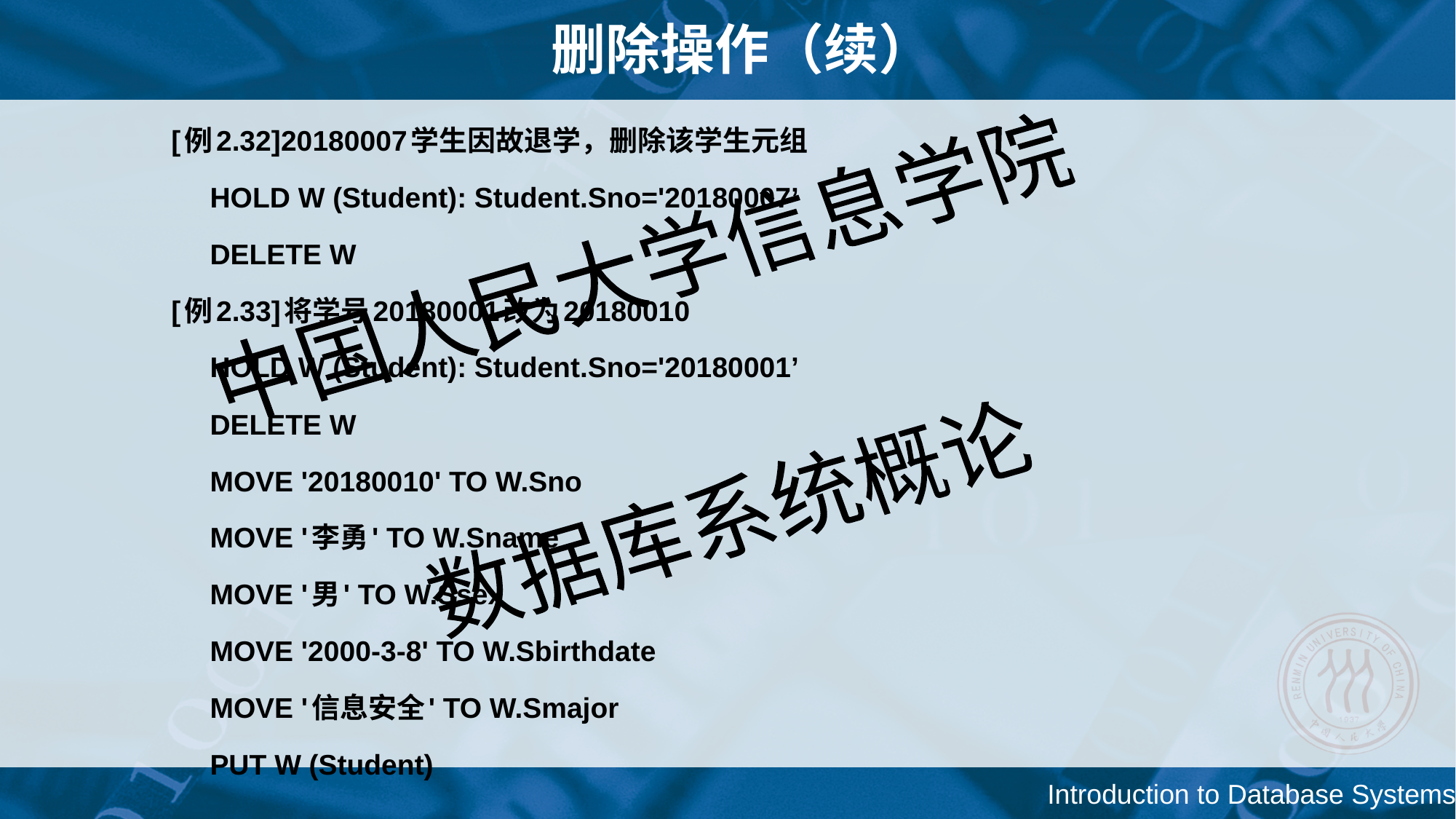

# 删除操作（续）
[例2.32]20180007学生因故退学，删除该学生元组
	HOLD W (Student): Student.Sno='20180007’
	DELETE W
[例2.33]将学号20180001改为20180010
	HOLD W (Student): Student.Sno='20180001’
	DELETE W
	MOVE '20180010' TO W.Sno
	MOVE '李勇' TO W.Sname
	MOVE '男' TO W.Ssex
	MOVE '2000-3-8' TO W.Sbirthdate
	MOVE '信息安全' TO W.Smajor
	PUT W (Student)